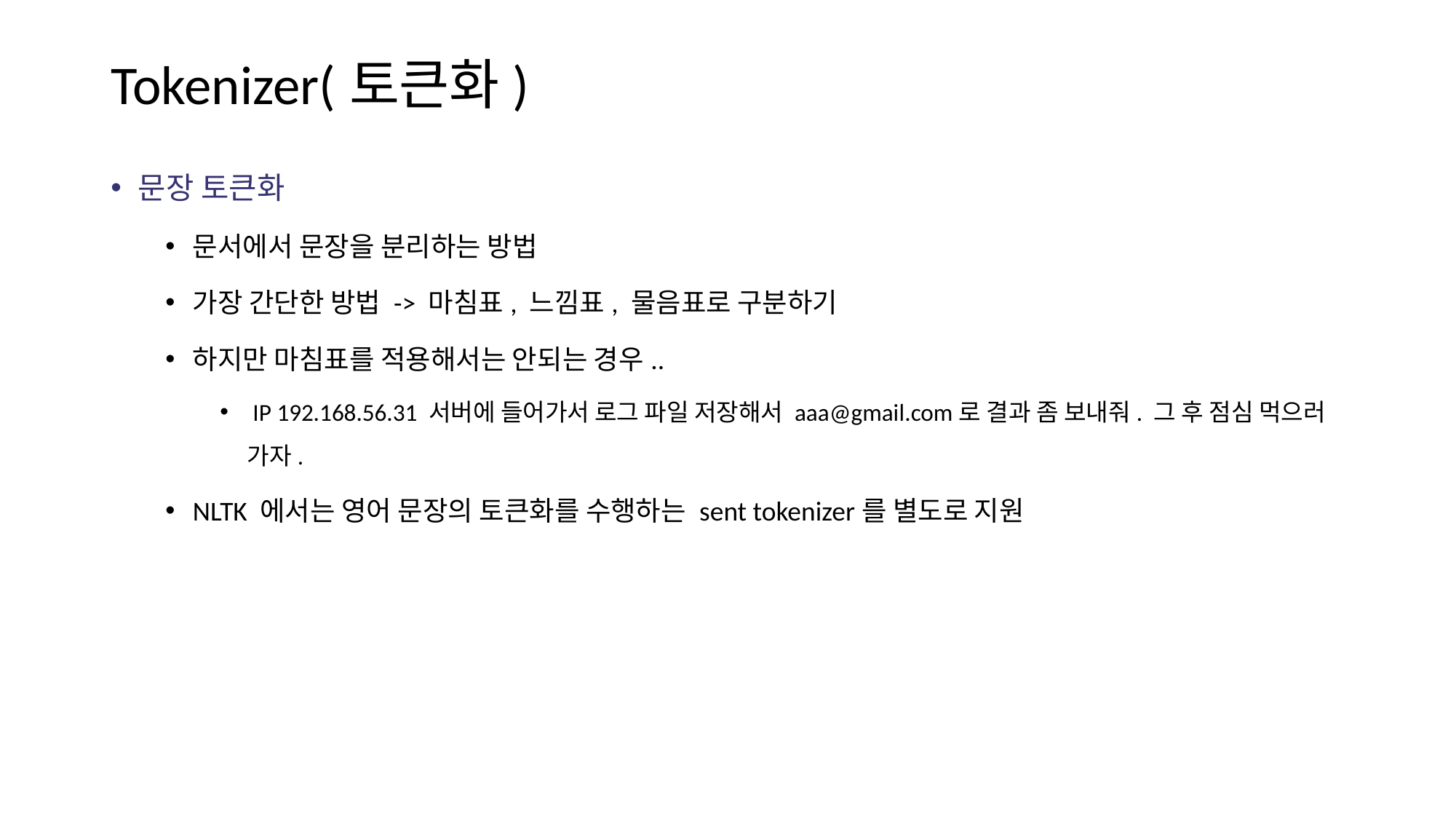

# Tokenizer(토큰화)
문장 토큰화
문서에서 문장을 분리하는 방법
가장 간단한 방법 -> 마침표, 느낌표, 물음표로 구분하기
하지만 마침표를 적용해서는 안되는 경우..
 IP 192.168.56.31 서버에 들어가서 로그 파일 저장해서 aaa@gmail.com로 결과 좀 보내줘. 그 후 점심 먹으러 가자.
NLTK 에서는 영어 문장의 토큰화를 수행하는 sent tokenizer를 별도로 지원